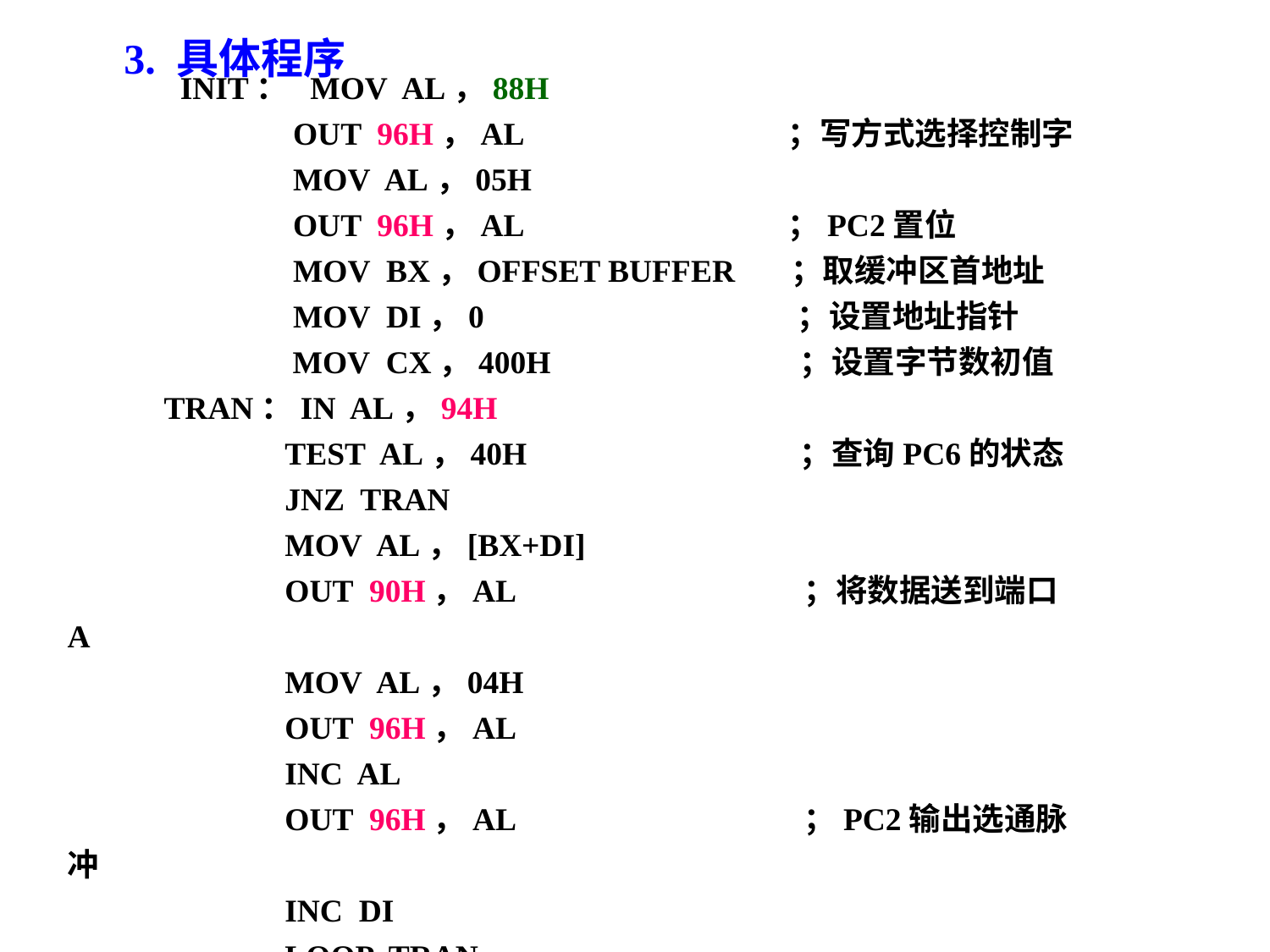

3. 具体程序
INIT：  MOV  AL，88H
              OUT  96H，AL                                ；写方式选择控制字
              MOV  AL，05H
              OUT  96H，AL                                ；PC2置位
              MOV  BX，OFFSET BUFFER      ；取缓冲区首地址
              MOV  DI，0                                      ；设置地址指针
                            MOV  CX，400H                              ；设置字节数初值
            TRAN：IN  AL，94H
             TEST  AL，40H                                 ；查询PC6的状态
             JNZ  TRAN
             MOV  AL，[BX+DI]
             OUT  90H，AL                                   ；将数据送到端口A
             MOV  AL，04H
             OUT  96H，AL
             INC  AL
             OUT  96H，AL                                   ；PC2输出选通脉冲
             INC  DI
             LOOP  TRAN